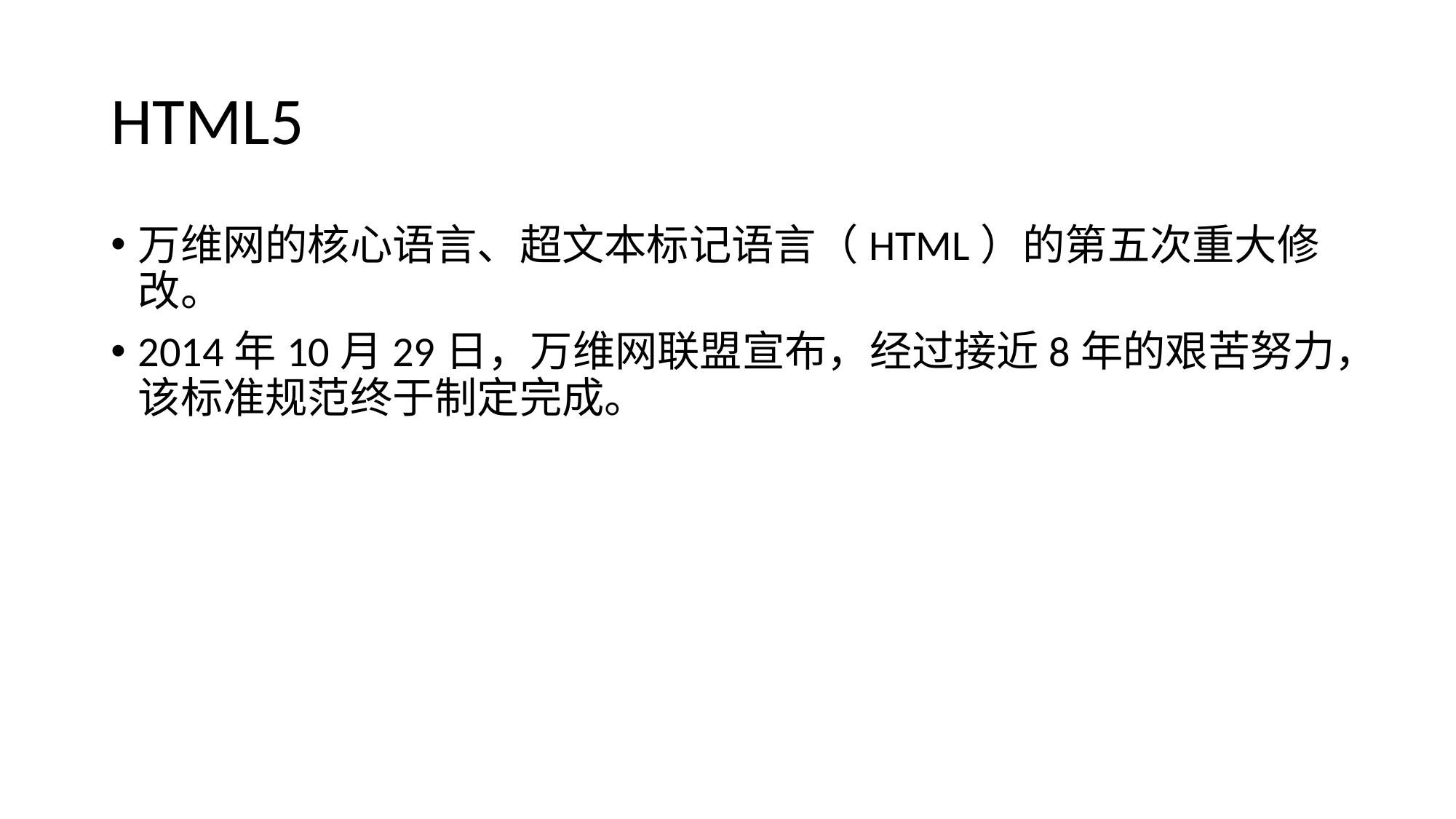

# HTML5
万维网的核心语言、超文本标记语言（HTML）的第五次重大修改。
2014年10月29日，万维网联盟宣布，经过接近8年的艰苦努力，该标准规范终于制定完成。